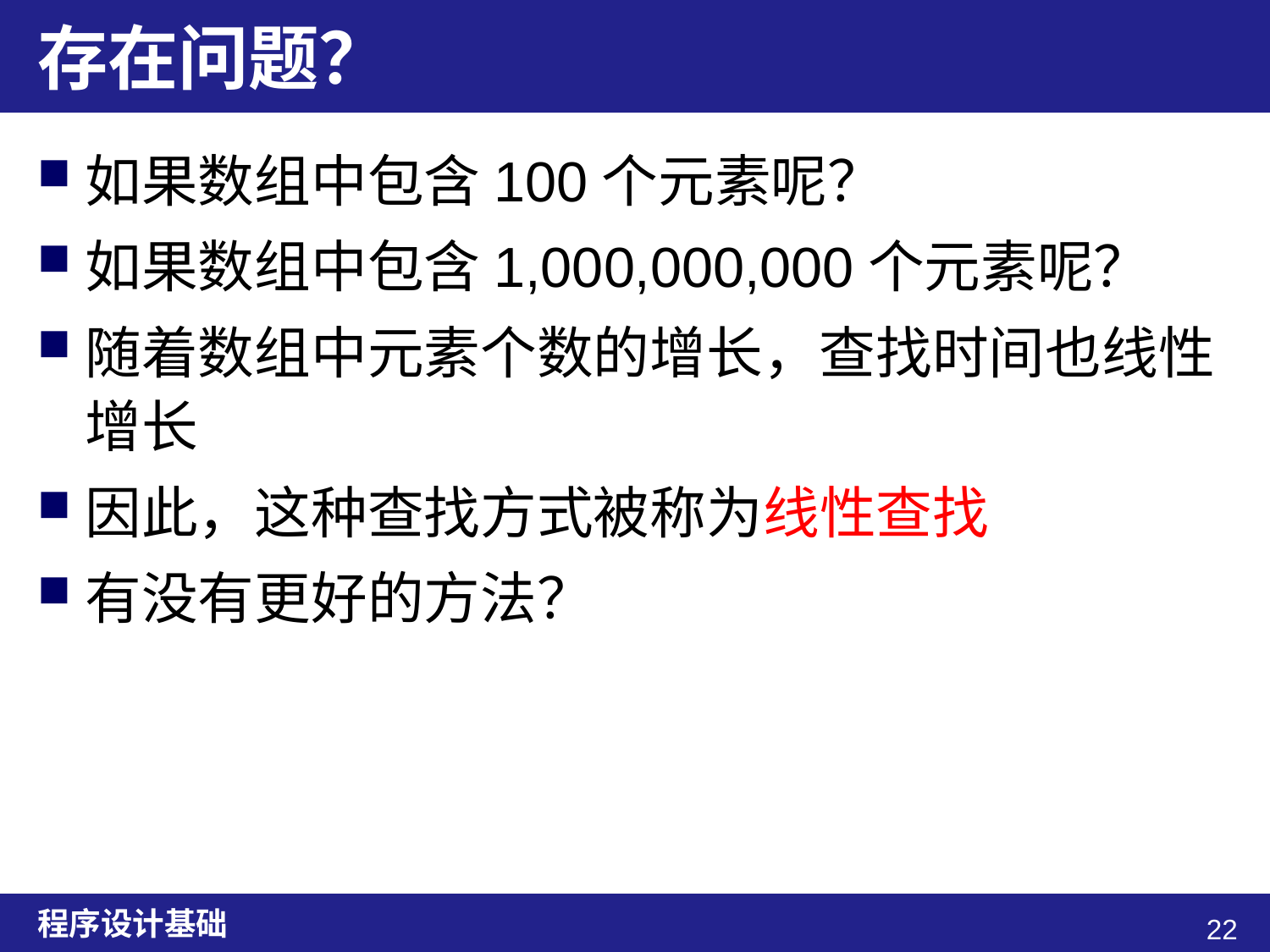

# 存在问题？
如果数组中包含100个元素呢？
如果数组中包含1,000,000,000个元素呢？
随着数组中元素个数的增长，查找时间也线性增长
因此，这种查找方式被称为线性查找
有没有更好的方法？